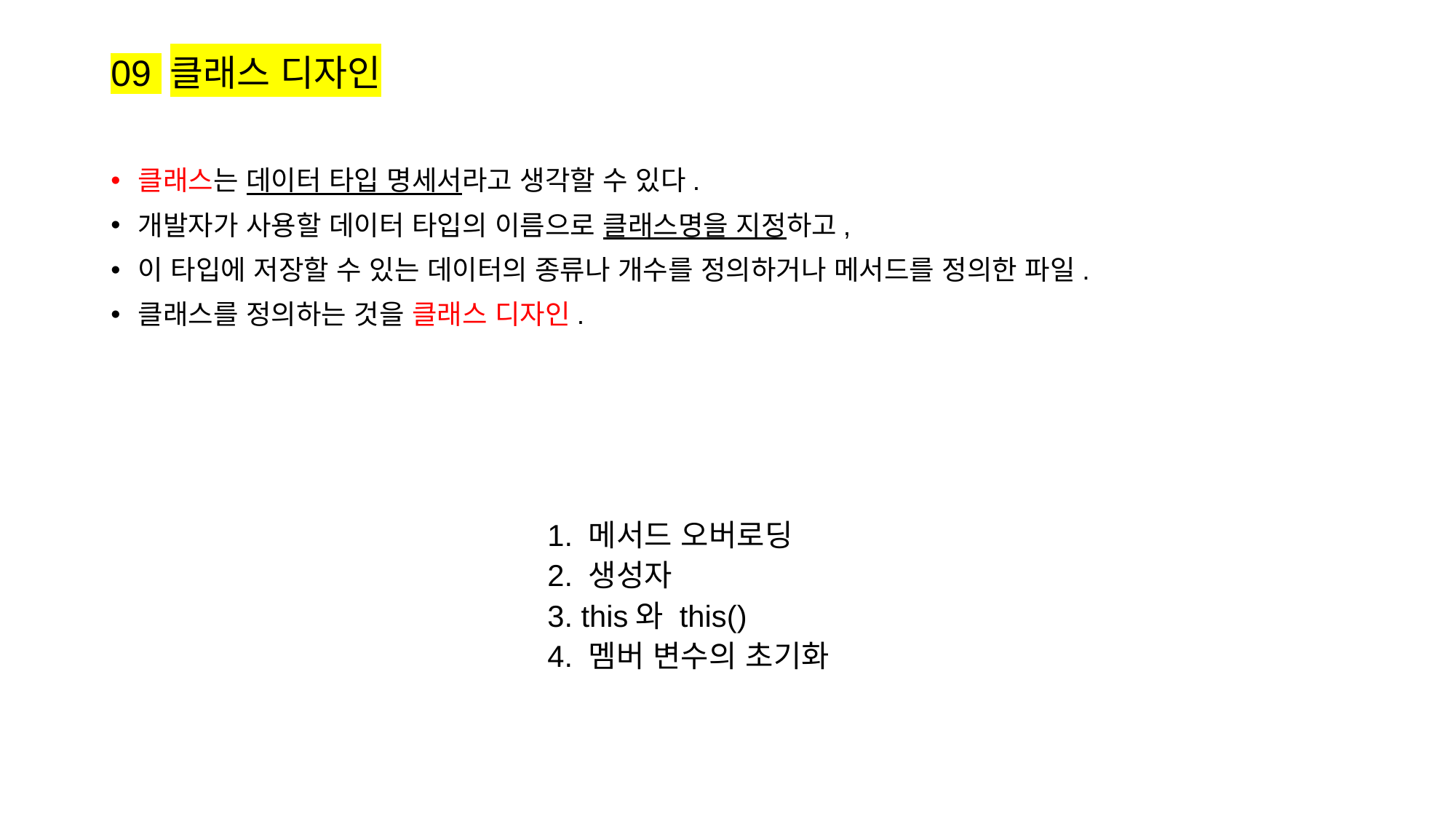

# 09 클래스 디자인

클래스는 데이터 타입 명세서라고 생각할 수 있다.
개발자가 사용할 데이터 타입의 이름으로 클래스명을 지정하고,
이 타입에 저장할 수 있는 데이터의 종류나 개수를 정의하거나 메서드를 정의한 파일.
클래스를 정의하는 것을 클래스 디자인.

1. 메서드 오버로딩
2. 생성자
3. this와 this()
4. 멤버 변수의 초기화